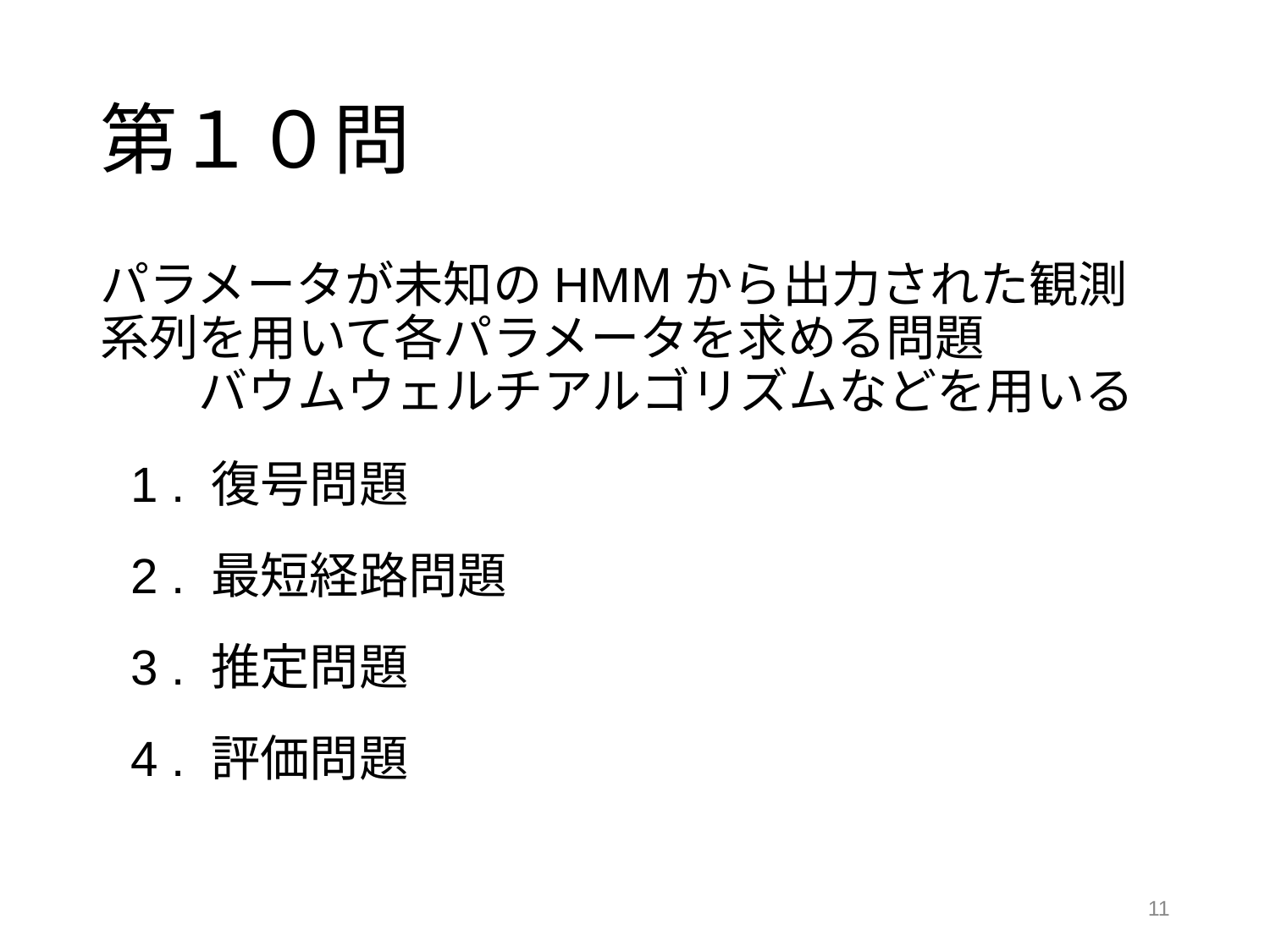

# 第１０問
パラメータが未知のHMMから出力された観測系列を用いて各パラメータを求める問題　　　　　バウムウェルチアルゴリズムなどを用いる

1 . 復号問題
2 . 最短経路問題
3 . 推定問題
4 . 評価問題
11